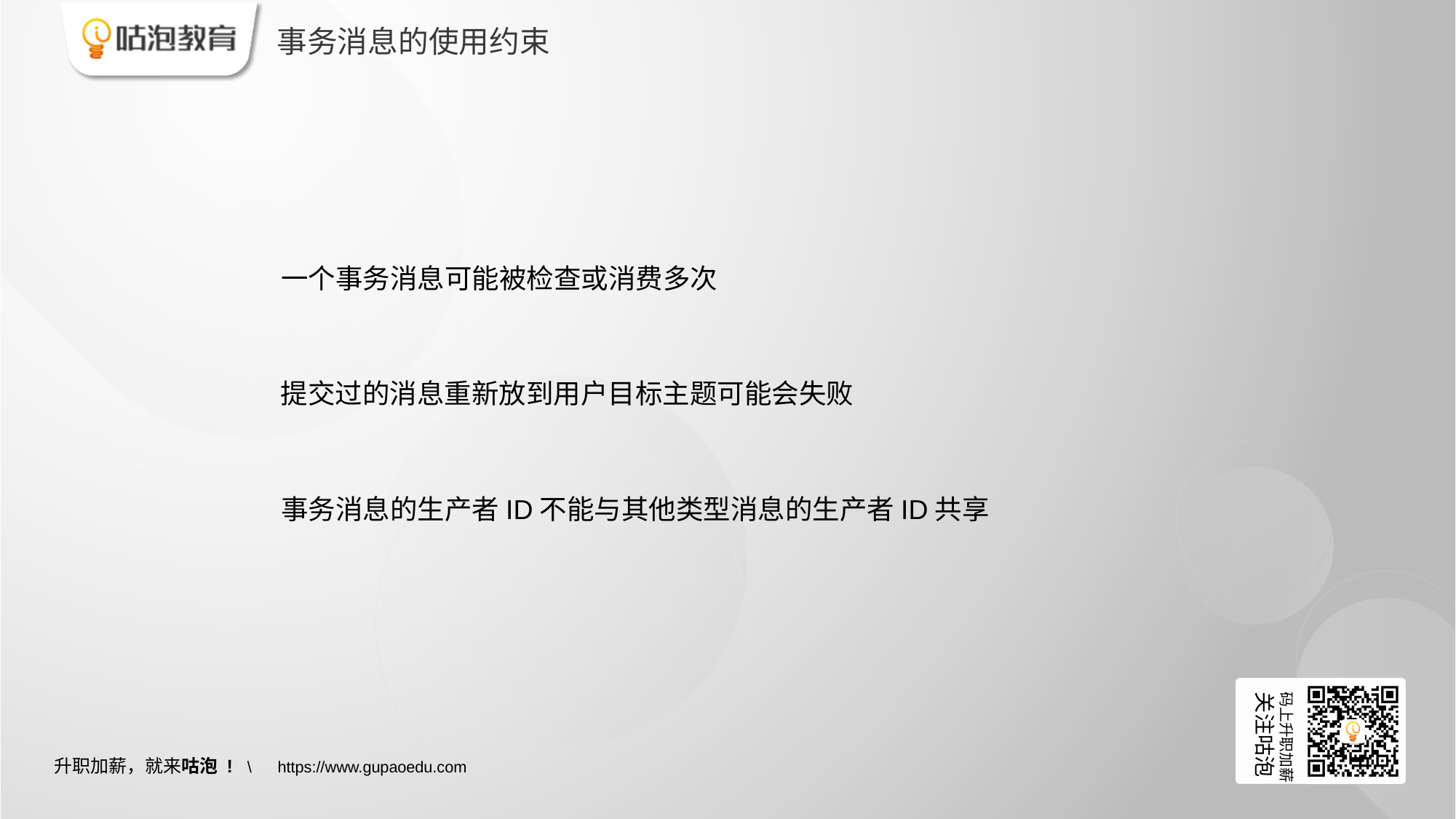

# 事务消息的使用约束
一个事务消息可能被检查或消费多次
提交过的消息重新放到用户目标主题可能会失败
事务消息的生产者ID不能与其他类型消息的生产者ID共享